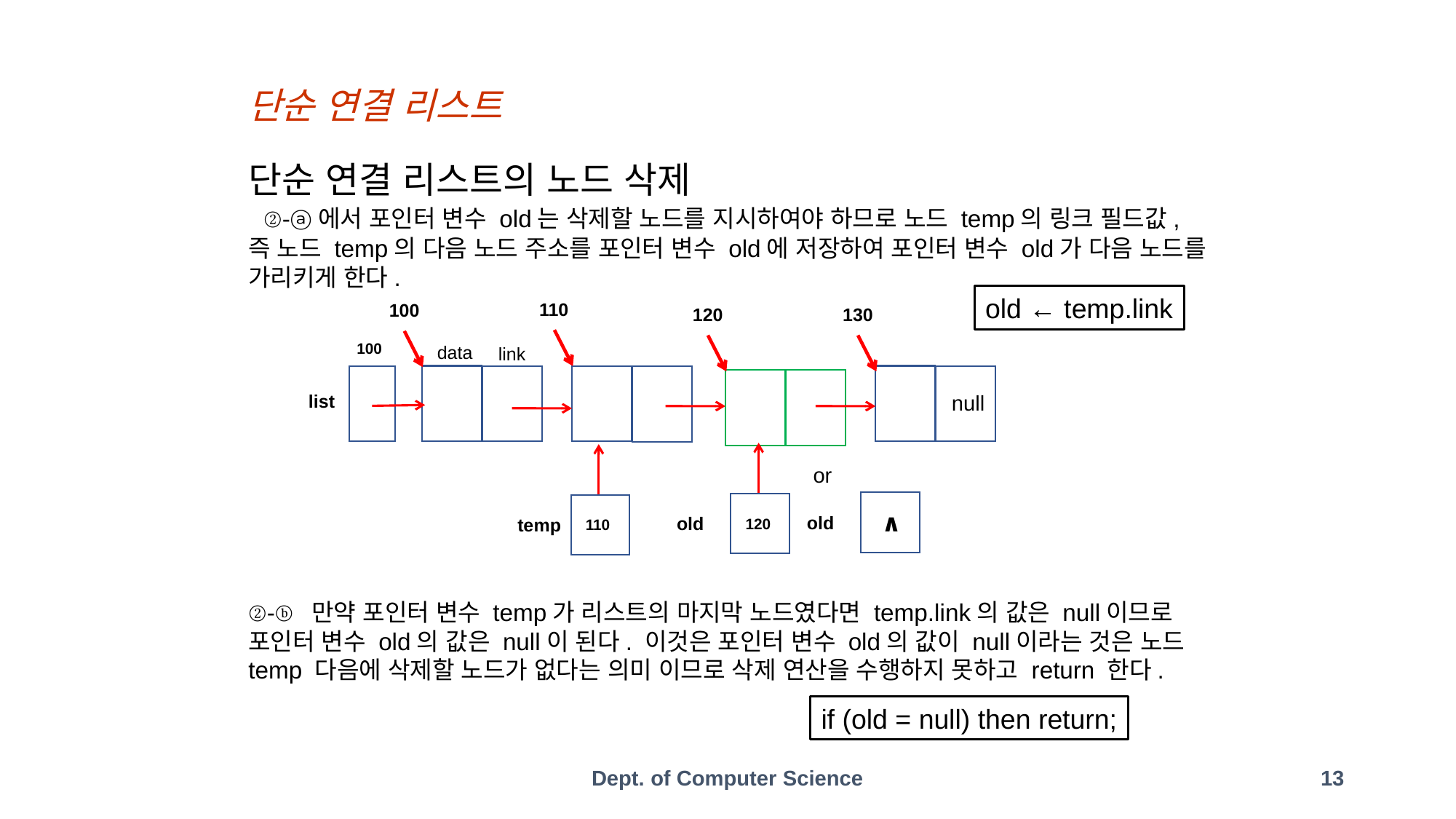

단순 연결 리스트
단순 연결 리스트의 노드 삭제
  ②-ⓐ에서 포인터 변수 old는 삭제할 노드를 지시하여야 하므로 노드 temp의 링크 필드값, 즉 노드 temp의 다음 노드 주소를 포인터 변수 old에 저장하여 포인터 변수 old가 다음 노드를 가리키게 한다.

②-ⓑ 만약 포인터 변수 temp가 리스트의 마지막 노드였다면 temp.link의 값은 null이므로 포인터 변수 old의 값은 null이 된다. 이것은 포인터 변수 old의 값이 null이라는 것은 노드 temp 다음에 삭제할 노드가 없다는 의미 이므로 삭제 연산을 수행하지 못하고 return 한다.

old ← temp.link
110
100
120
130
data
link

null
list
100

old
120

temp
110
or

old
∧
if (old = null) then return;
Dept. of Computer Science
13